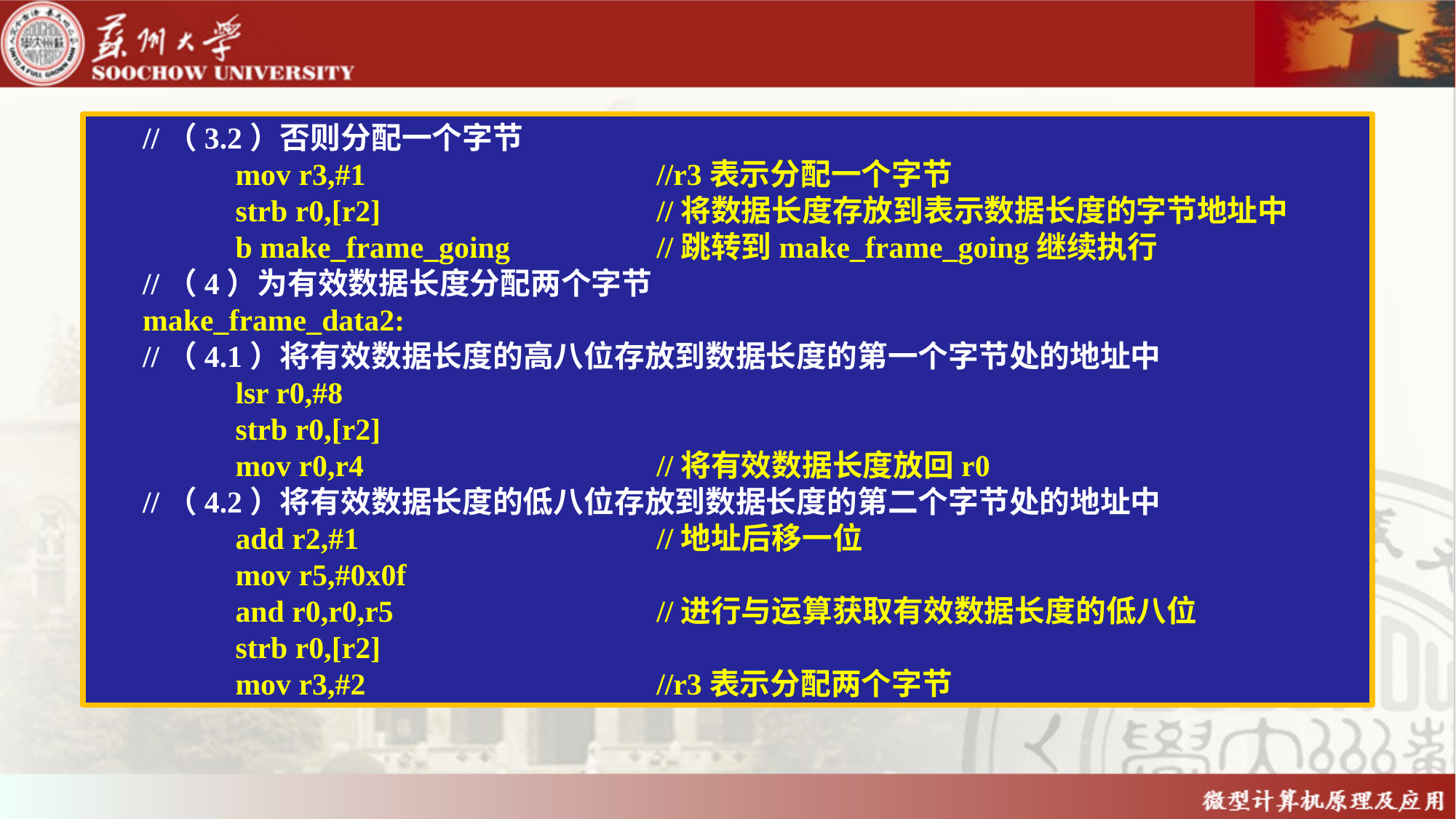

//（3.2）否则分配一个字节
	  mov r3,#1			//r3表示分配一个字节
	  strb r0,[r2]			//将数据长度存放到表示数据长度的字节地址中
	  b make_frame_going		//跳转到make_frame_going继续执行
//（4）为有效数据长度分配两个字节
make_frame_data2:
//（4.1）将有效数据长度的高八位存放到数据长度的第一个字节处的地址中
	  lsr r0,#8
	  strb r0,[r2]
	  mov r0,r4			//将有效数据长度放回r0
//（4.2）将有效数据长度的低八位存放到数据长度的第二个字节处的地址中
	  add r2,#1			//地址后移一位
	  mov r5,#0x0f
	  and r0,r0,r5			//进行与运算获取有效数据长度的低八位
	  strb r0,[r2]
	  mov r3,#2			//r3表示分配两个字节